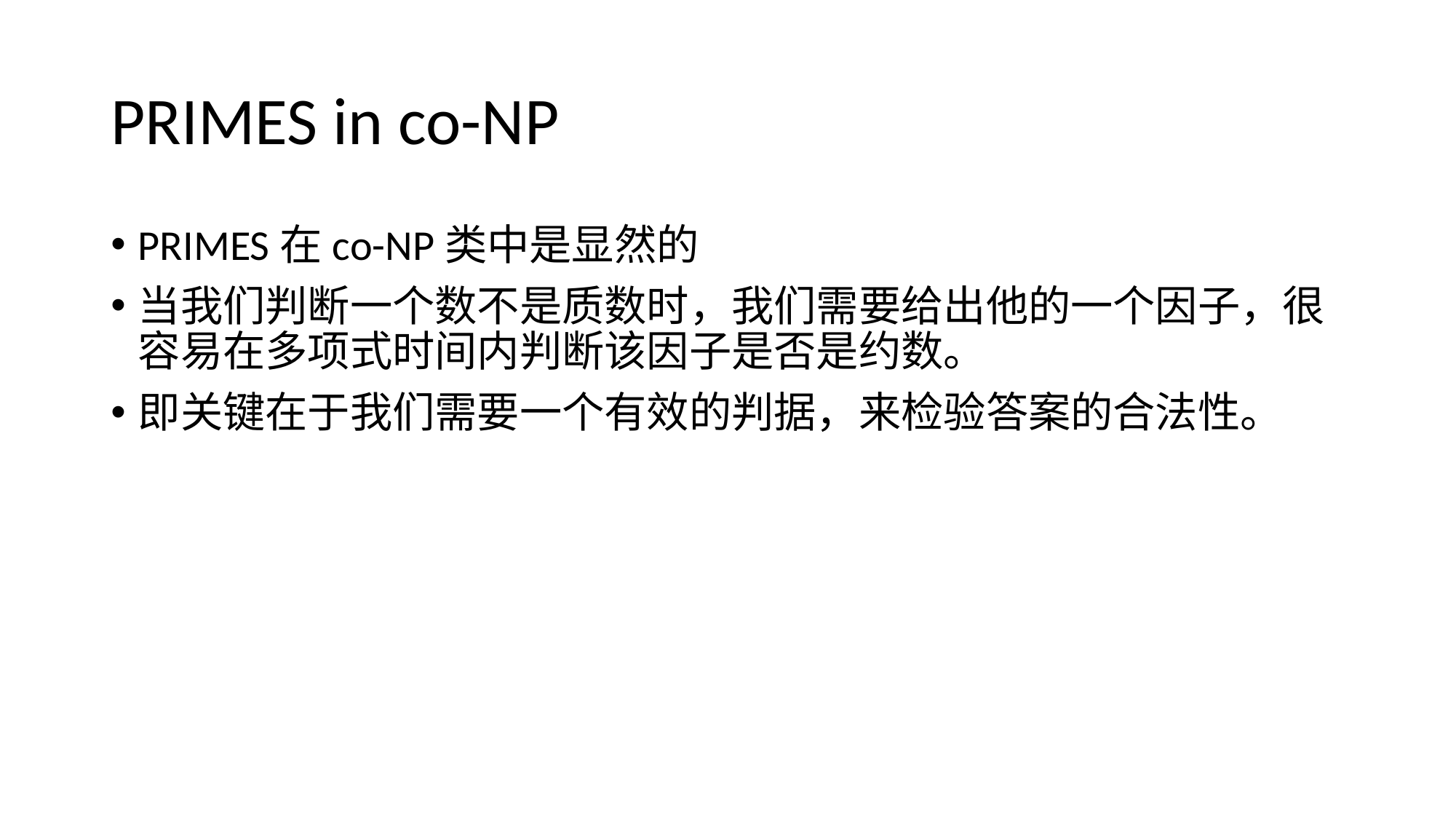

# PRIMES in co-NP
PRIMES在co-NP类中是显然的
当我们判断一个数不是质数时，我们需要给出他的一个因子，很容易在多项式时间内判断该因子是否是约数。
即关键在于我们需要一个有效的判据，来检验答案的合法性。